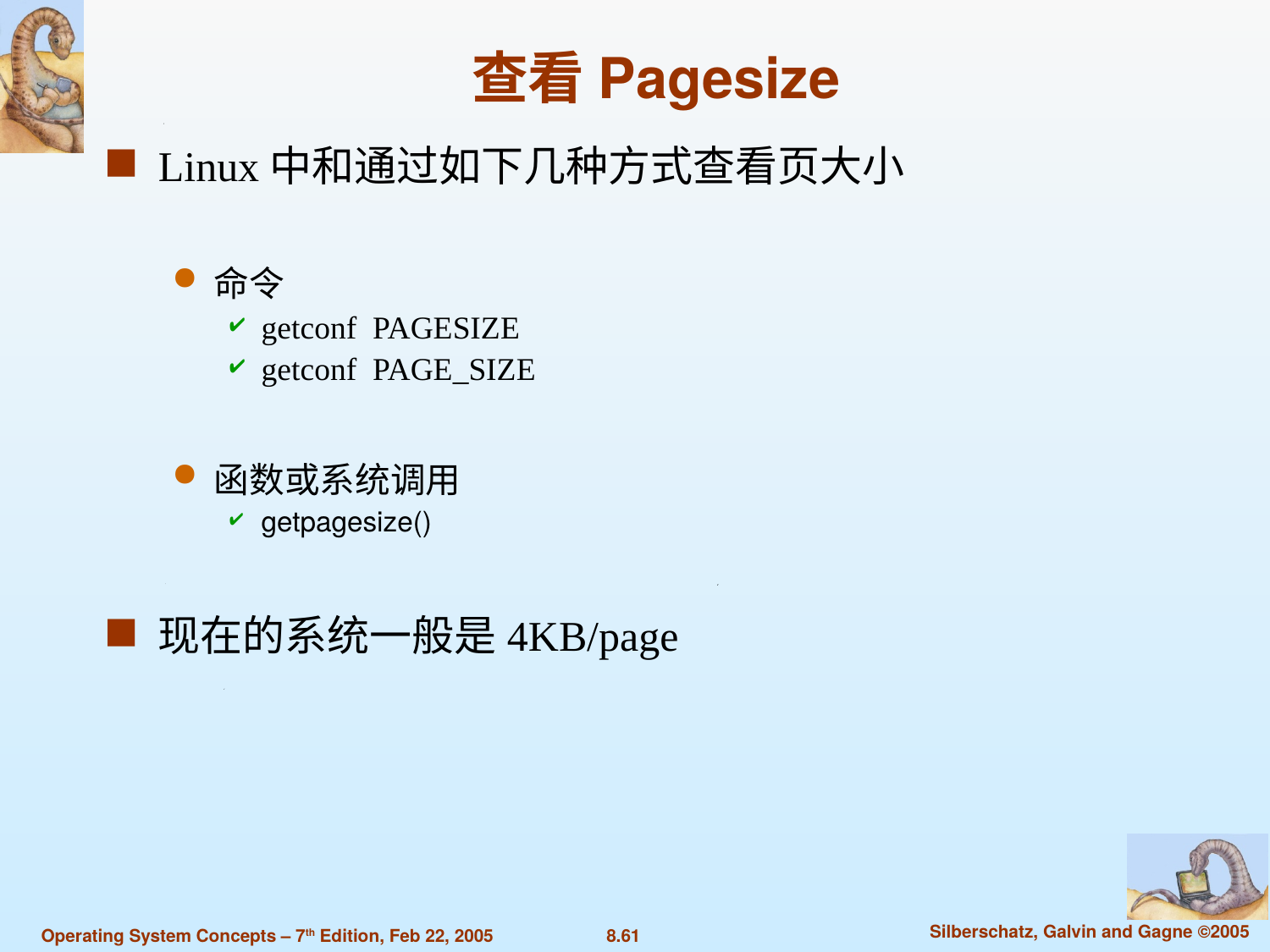

查看Pagesize
Linux中和通过如下几种方式查看页大小

命令
getconf  PAGESIZE
getconf  PAGE_SIZE

函数或系统调用
getpagesize()

现在的系统一般是4KB/page